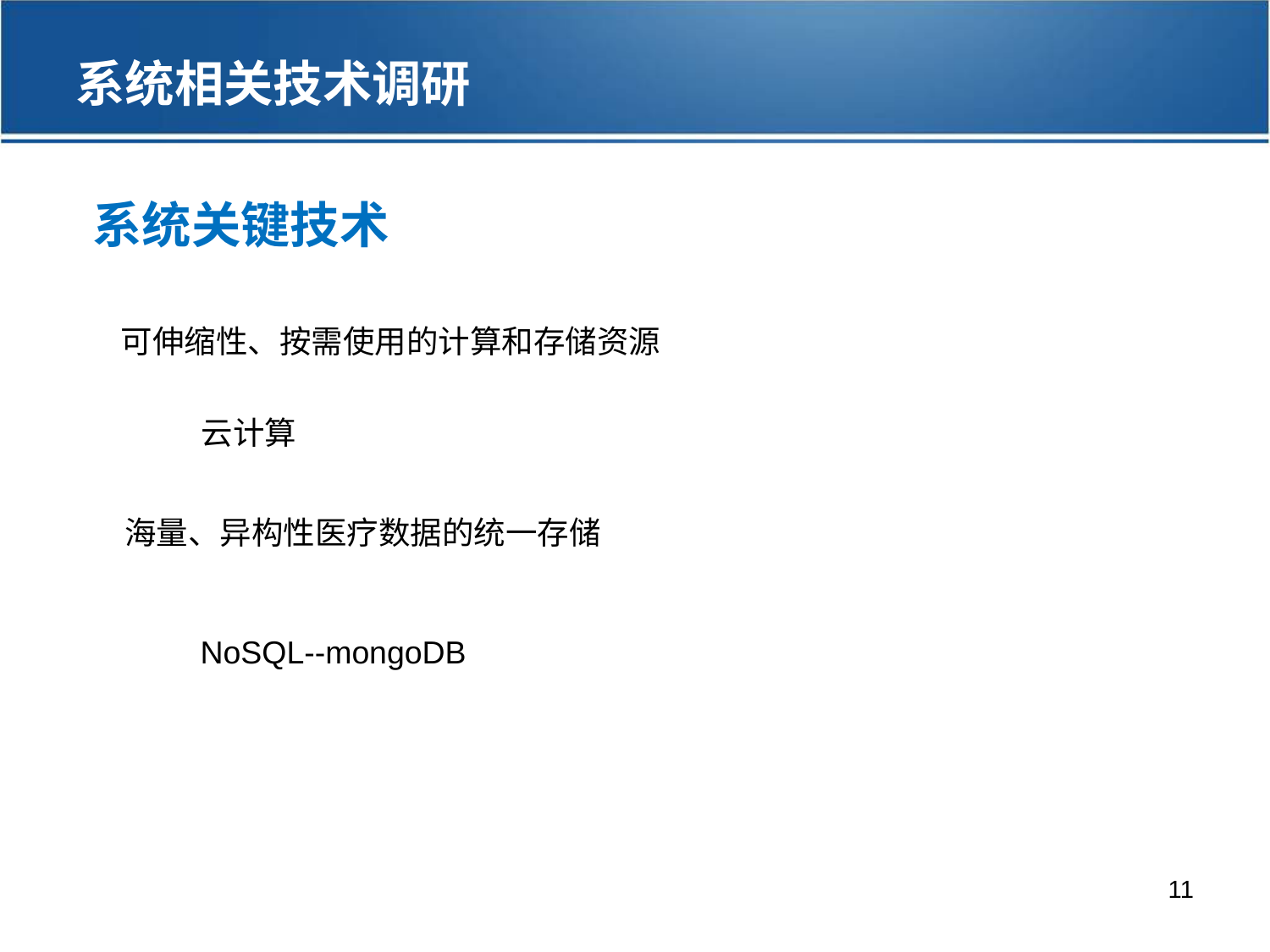

系统相关技术调研
系统关键技术

可伸缩性、按需使用的计算和存储资源
云计算
海量、异构性医疗数据的统一存储
NoSQL--mongoDB
11